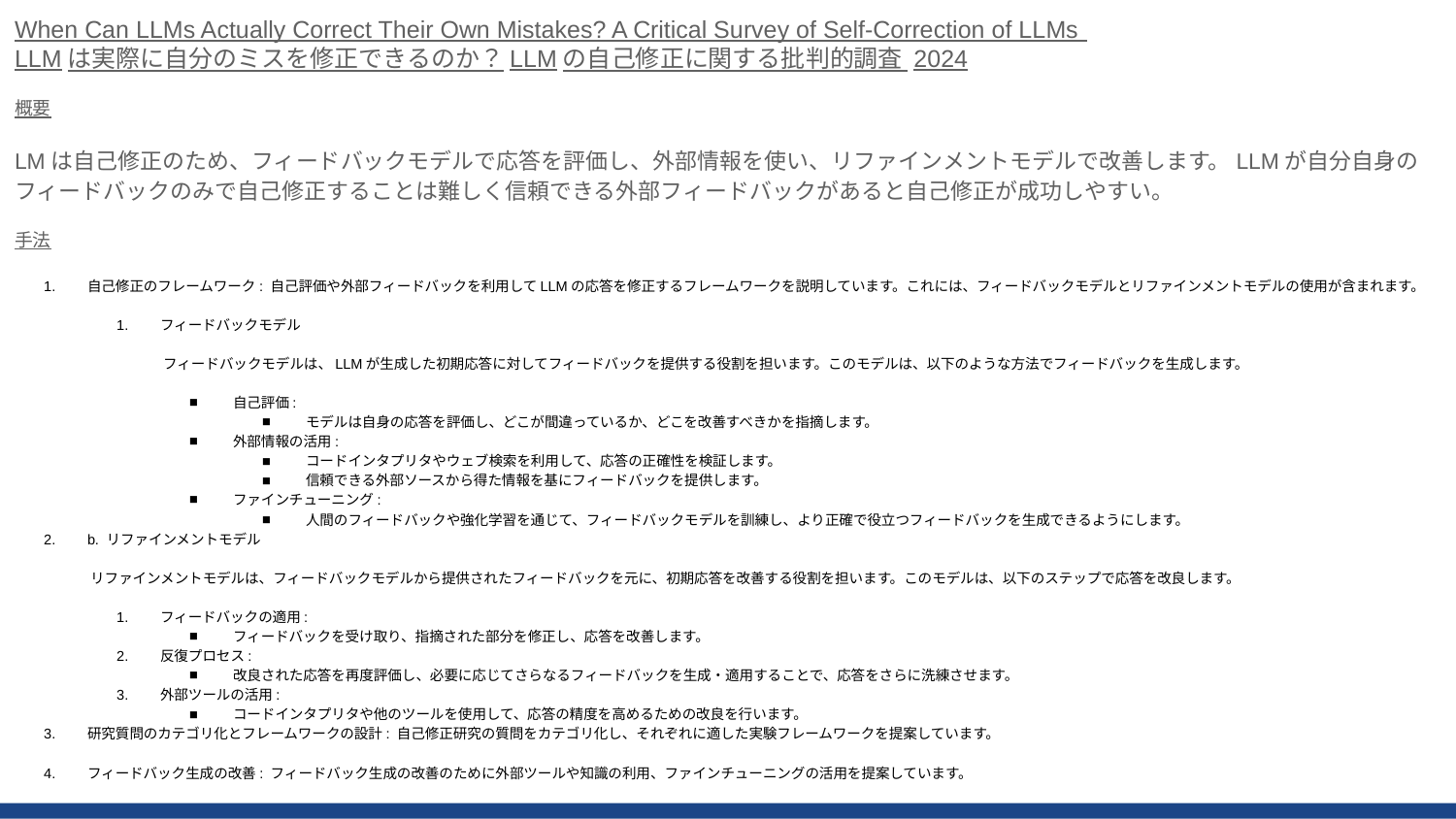

When Can LLMs Actually Correct Their Own Mistakes? A Critical Survey of Self-Correction of LLMs
LLMは実際に自分のミスを修正できるのか？LLMの自己修正に関する批判的調査 2024
概要
LMは自己修正のため、フィードバックモデルで応答を評価し、外部情報を使い、リファインメントモデルで改善します。LLMが自分自身のフィードバックのみで自己修正することは難しく信頼できる外部フィードバックがあると自己修正が成功しやすい。
手法
自己修正のフレームワーク: 自己評価や外部フィードバックを利用してLLMの応答を修正するフレームワークを説明しています。これには、フィードバックモデルとリファインメントモデルの使用が含まれます。
フィードバックモデル
 フィードバックモデルは、LLMが生成した初期応答に対してフィードバックを提供する役割を担います。このモデルは、以下のような方法でフィードバックを生成します。
自己評価:
モデルは自身の応答を評価し、どこが間違っているか、どこを改善すべきかを指摘します。
外部情報の活用:
コードインタプリタやウェブ検索を利用して、応答の正確性を検証します。
信頼できる外部ソースから得た情報を基にフィードバックを提供します。
ファインチューニング:
人間のフィードバックや強化学習を通じて、フィードバックモデルを訓練し、より正確で役立つフィードバックを生成できるようにします。
b. リファインメントモデル
 リファインメントモデルは、フィードバックモデルから提供されたフィードバックを元に、初期応答を改善する役割を担います。このモデルは、以下のステップで応答を改良します。
フィードバックの適用:
フィードバックを受け取り、指摘された部分を修正し、応答を改善します。
反復プロセス:
改良された応答を再度評価し、必要に応じてさらなるフィードバックを生成・適用することで、応答をさらに洗練させます。
外部ツールの活用:
コードインタプリタや他のツールを使用して、応答の精度を高めるための改良を行います。
研究質問のカテゴリ化とフレームワークの設計: 自己修正研究の質問をカテゴリ化し、それぞれに適した実験フレームワークを提案しています。
フィードバック生成の改善: フィードバック生成の改善のために外部ツールや知識の利用、ファインチューニングの活用を提案しています。